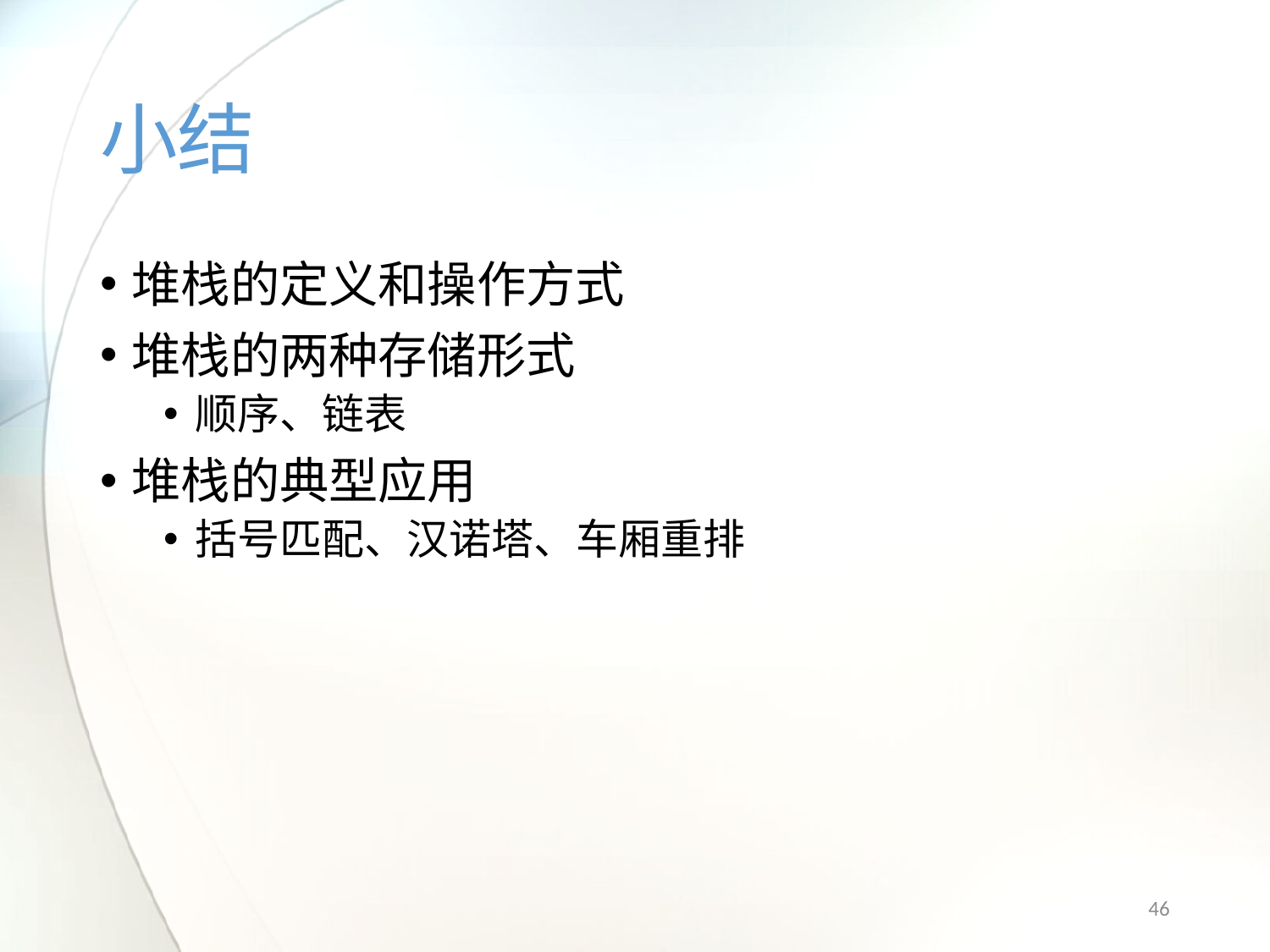

# 小结
堆栈的定义和操作方式
堆栈的两种存储形式
顺序、链表
堆栈的典型应用
括号匹配、汉诺塔、车厢重排
46